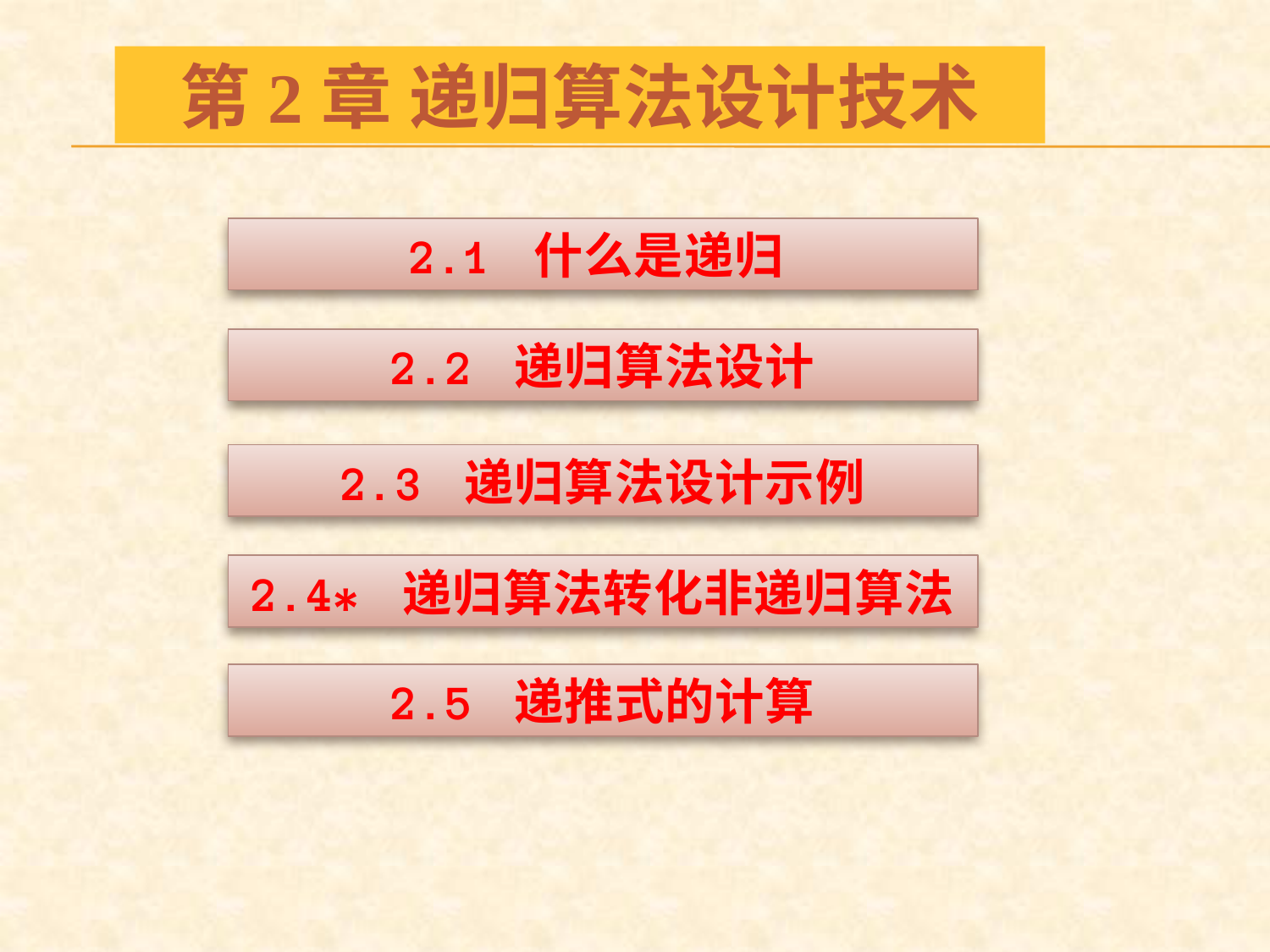

第2章 递归算法设计技术
2.1 什么是递归
2.2 递归算法设计
2.3 递归算法设计示例
2.4* 递归算法转化非递归算法
2.5 递推式的计算